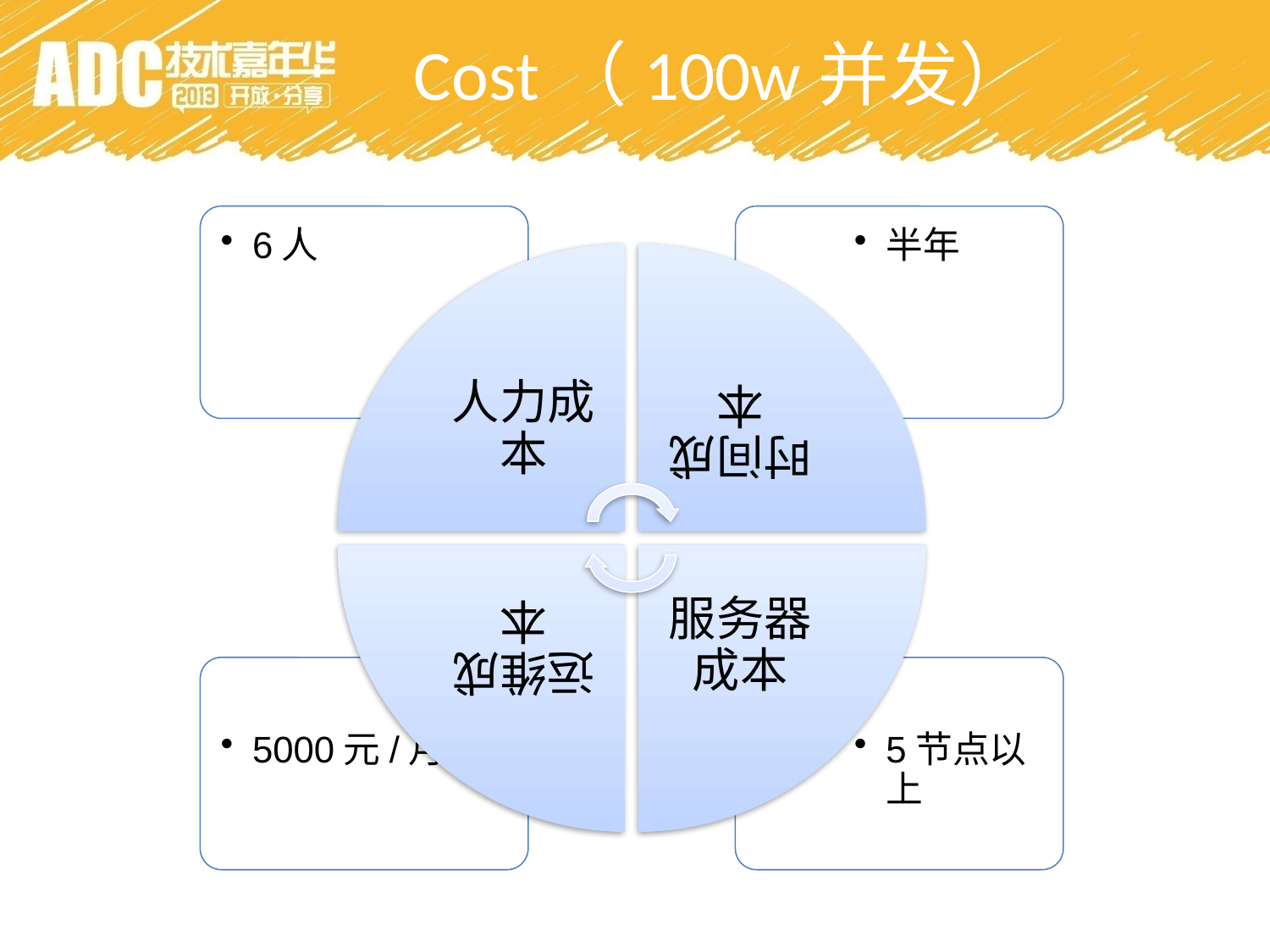

Cost（100w并发）
5节点以上
5000元/月
半年
6人
人力成本
时间成本
服务器成本
运维成本